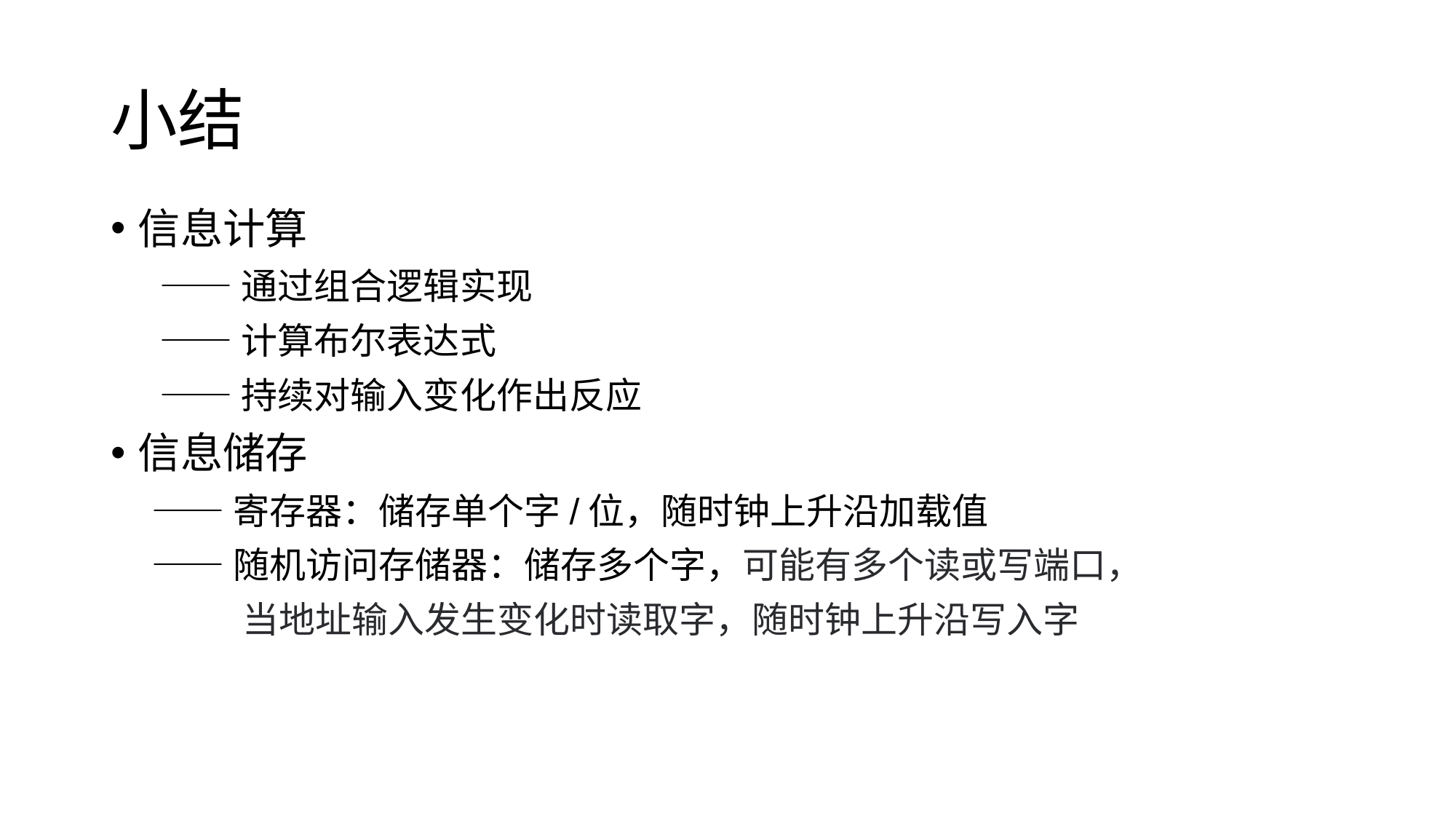

# 小结
信息计算
      ——通过组合逻辑实现
      ——计算布尔表达式
      ——持续对输入变化作出反应
信息储存
     ——寄存器：储存单个字/位，随时钟上升沿加载值
     ——随机访问存储器：储存多个字，可能有多个读或写端口，
               当地址输入发生变化时读取字，随时钟上升沿写入字